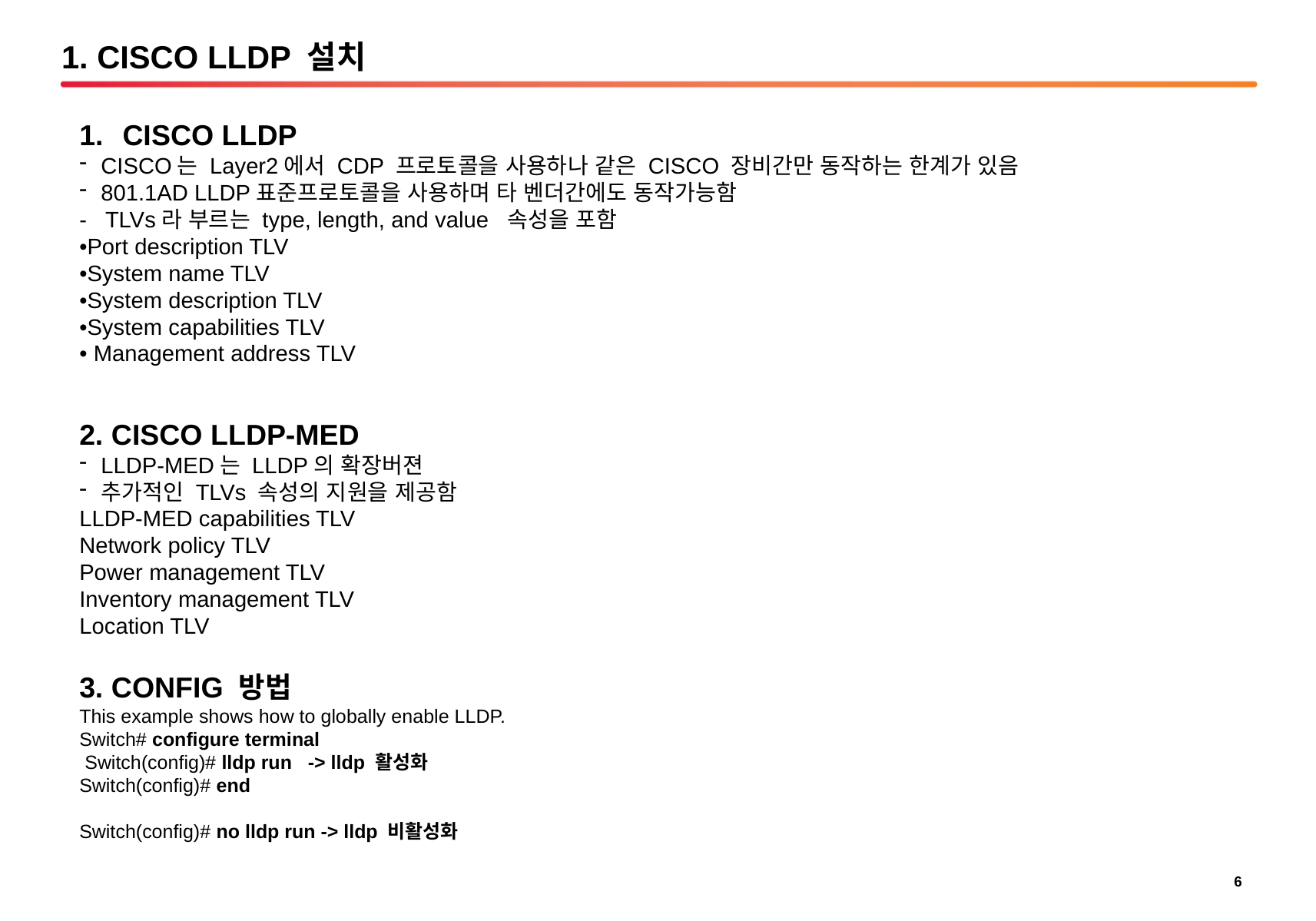

# 1. CISCO LLDP 설치
CISCO LLDP
CISCO는 Layer2에서 CDP 프로토콜을 사용하나 같은 CISCO 장비간만 동작하는 한계가 있음
801.1AD LLDP표준프로토콜을 사용하며 타 벤더간에도 동작가능함
-   TLVs라 부르는 type, length, and value  속성을 포함
•Port description TLV
•System name TLV
•System description TLV
•System capabilities TLV
• Management address TLV
2. CISCO LLDP-MED
LLDP-MED는 LLDP의 확장버젼
추가적인 TLVs 속성의 지원을 제공함
LLDP-MED capabilities TLV
Network policy TLV
Power management TLV
Inventory management TLV
Location TLV

3. CONFIG 방법
This example shows how to globally enable LLDP.
Switch# configure terminal
 Switch(config)# lldp run   -> lldp 활성화
Switch(config)# end

Switch(config)# no lldp run -> lldp 비활성화